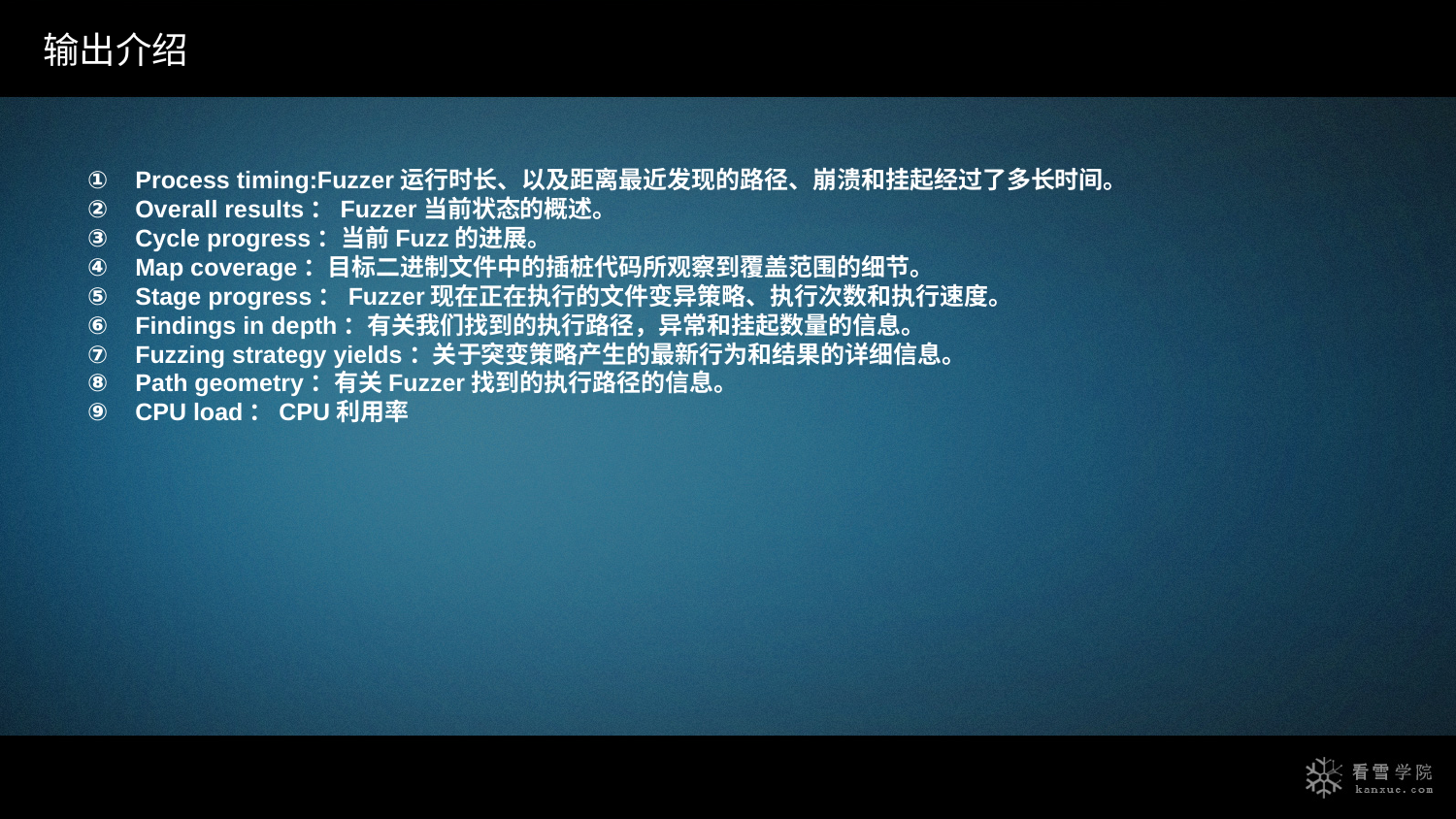

输出介绍
Process timing:Fuzzer运行时长、以及距离最近发现的路径、崩溃和挂起经过了多长时间。
Overall results：Fuzzer当前状态的概述。
Cycle progress：当前Fuzz的进展。
Map coverage：目标二进制文件中的插桩代码所观察到覆盖范围的细节。
Stage progress：Fuzzer现在正在执行的文件变异策略、执行次数和执行速度。
Findings in depth：有关我们找到的执行路径，异常和挂起数量的信息。
Fuzzing strategy yields：关于突变策略产生的最新行为和结果的详细信息。
Path geometry：有关Fuzzer找到的执行路径的信息。
CPU load：CPU利用率